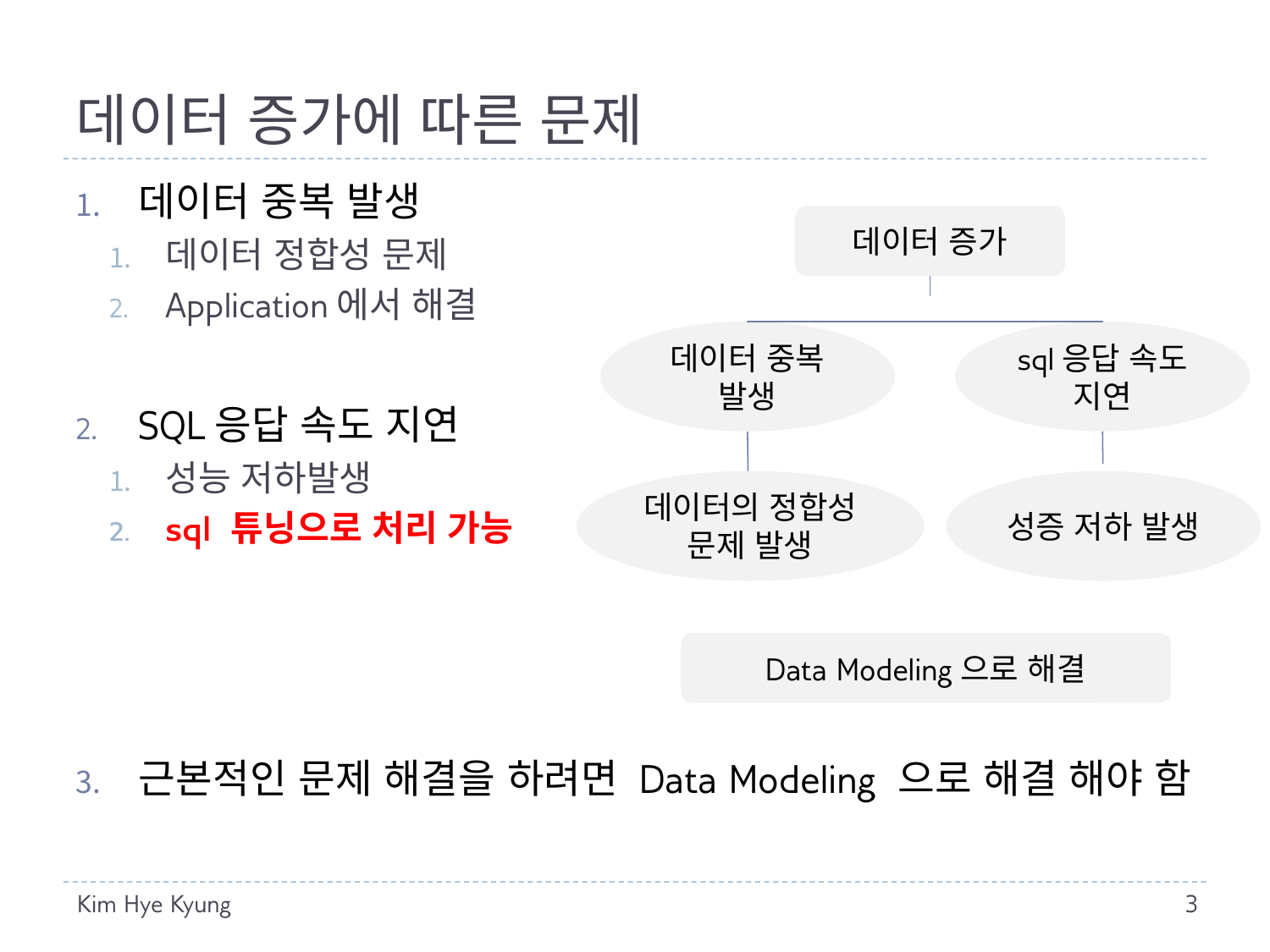

# 데이터 증가에 따른 문제
데이터 중복 발생
데이터 정합성 문제
Application에서 해결

SQL응답 속도 지연
성능 저하발생
sql 튜닝으로 처리 가능

근본적인 문제 해결을 하려면 Data Modeling 으로 해결 해야 함

데이터 증가
데이터 중복 발생
sql응답 속도 지연
데이터의 정합성 문제 발생
성증 저하 발생
Data Modeling으로 해결
          3